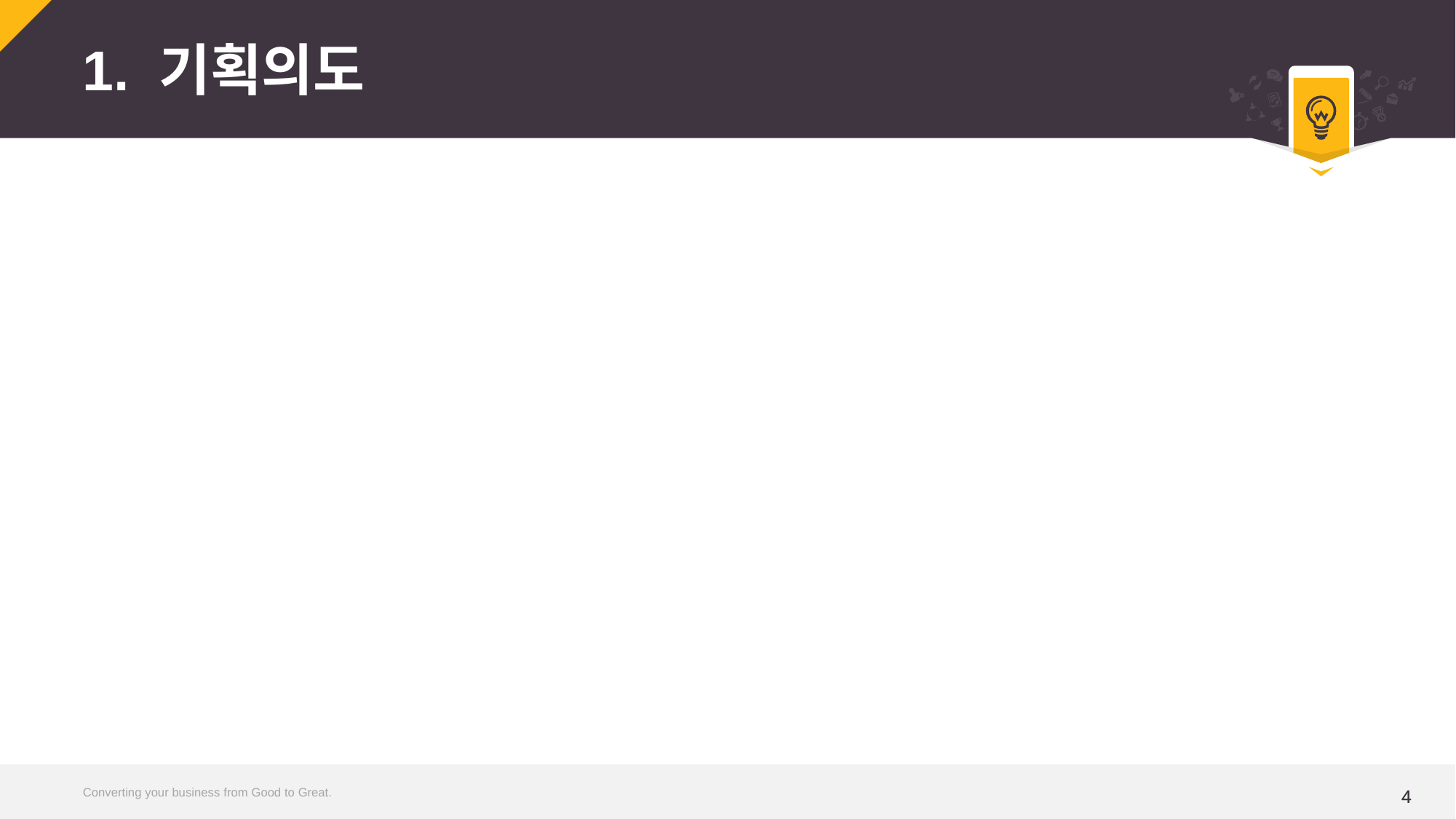

# 1. 기획의도

Converting your business from Good to Great.